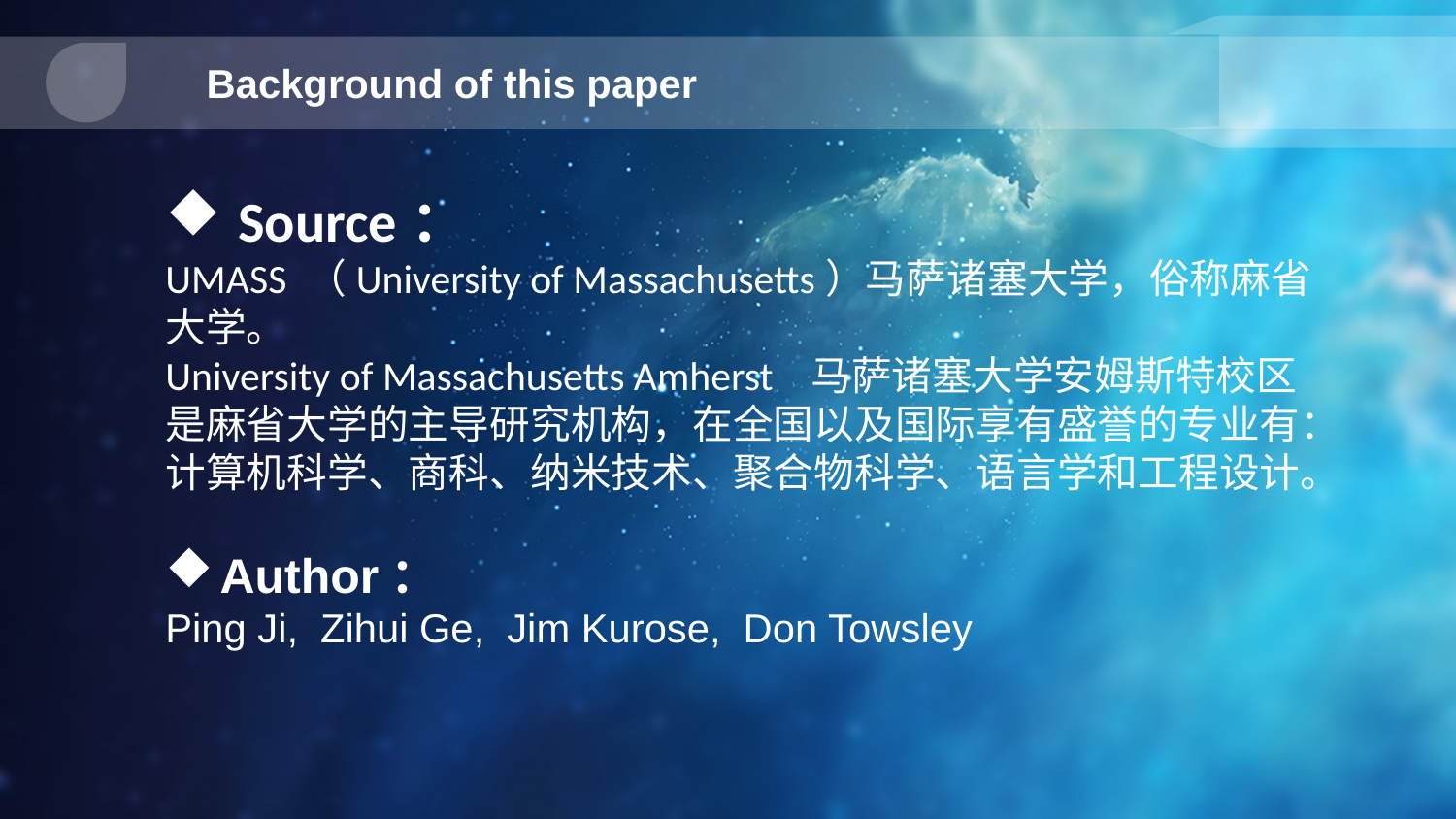

Background of this paper
Source：
UMASS （University of Massachusetts）马萨诸塞大学，俗称麻省大学。
University of Massachusetts Amherst   马萨诸塞大学安姆斯特校区是麻省大学的主导研究机构，在全国以及国际享有盛誉的专业有：计算机科学、商科、纳米技术、聚合物科学、语言学和工程设计。

Author：
Ping Ji,  Zihui Ge,  Jim Kurose,  Don Towsley